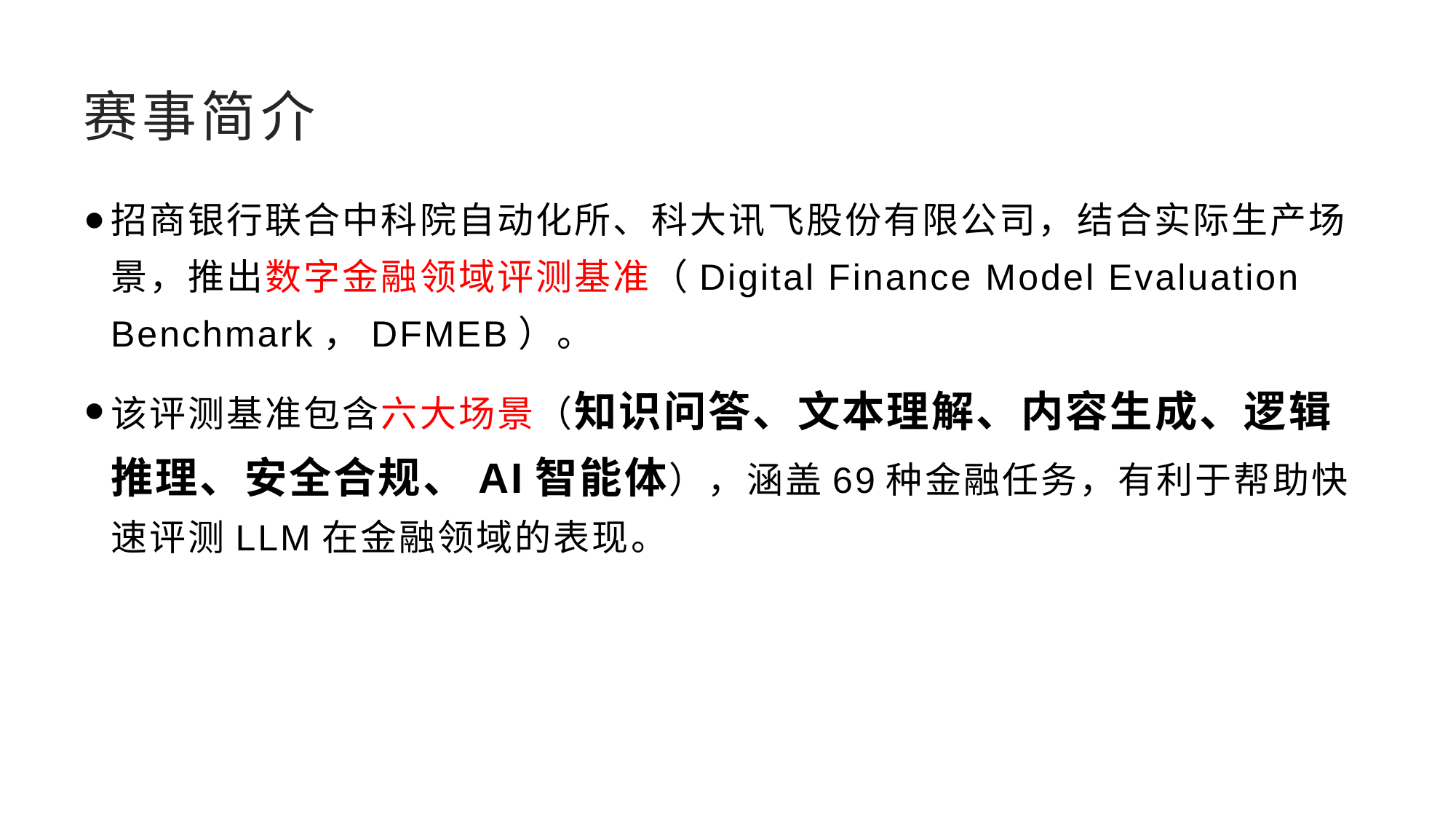

# 赛事简介
招商银行联合中科院自动化所、科大讯飞股份有限公司，结合实际生产场景，推出数字金融领域评测基准（Digital Finance Model Evaluation Benchmark，DFMEB）。
该评测基准包含六大场景（知识问答、文本理解、内容生成、逻辑推理、安全合规、AI智能体），涵盖69种金融任务，有利于帮助快速评测LLM在金融领域的表现。